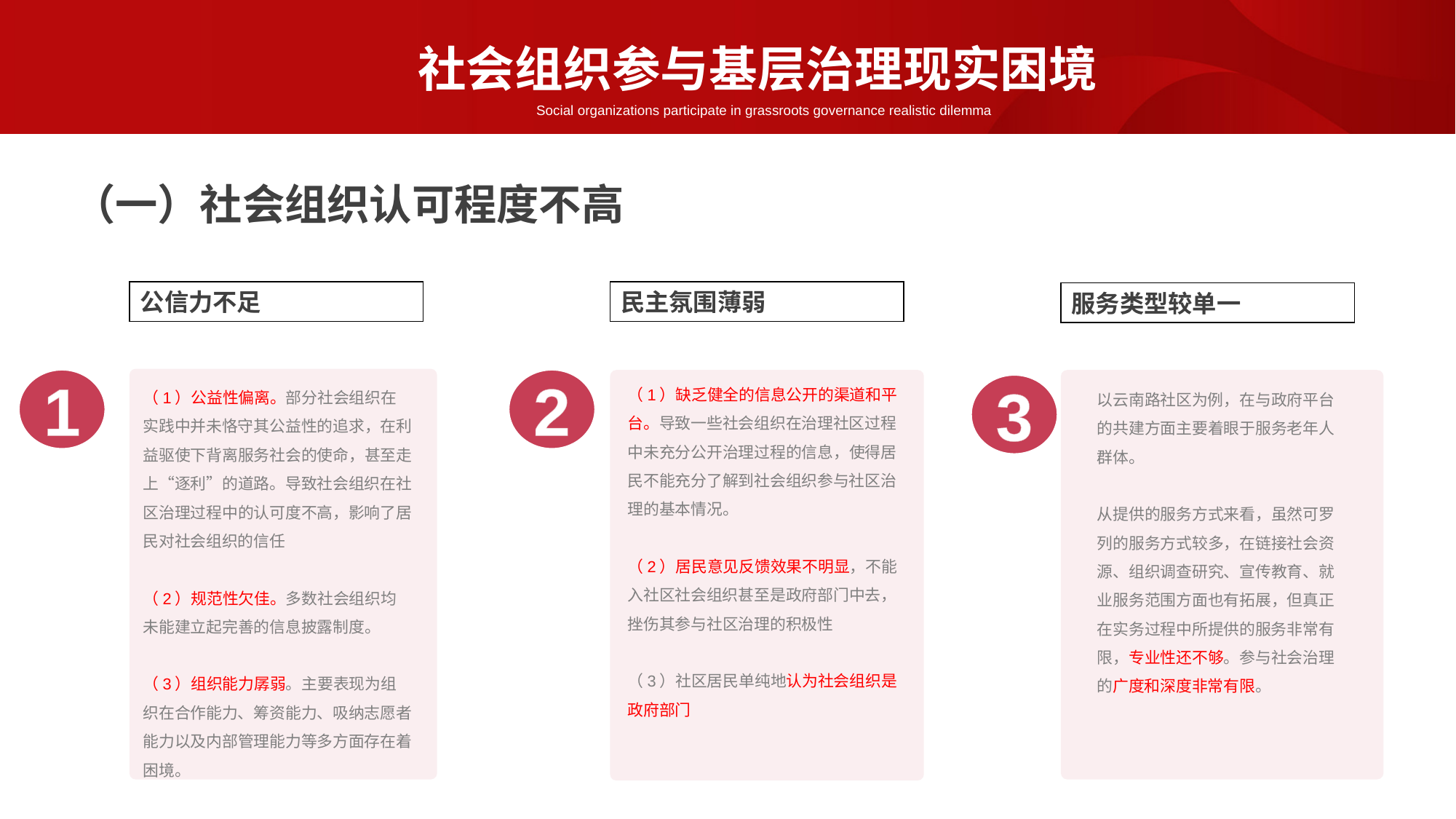

社会组织参与基层治理现实困境
Social organizations participate in grassroots governance realistic dilemma
（一）社会组织认可程度不高
公信力不足
民主氛围薄弱
服务类型较单一
1
2
3

（1）缺乏健全的信息公开的渠道和平台。导致一些社会组织在治理社区过程中未充分公开治理过程的信息，使得居民不能充分了解到社会组织参与社区治理的基本情况。

（2）居民意见反馈效果不明显，不能入社区社会组织甚至是政府部门中去，挫伤其参与社区治理的积极性

（3）社区居民单纯地认为社会组织是政府部门

（1）公益性偏离。部分社会组织在实践中并未恪守其公益性的追求，在利益驱使下背离服务社会的使命，甚至走上“逐利”的道路。导致社会组织在社区治理过程中的认可度不高，影响了居民对社会组织的信任

（2）规范性欠佳。多数社会组织均未能建立起完善的信息披露制度。

（3）组织能力孱弱。主要表现为组织在合作能力、筹资能力、吸纳志愿者能力以及内部管理能力等多方面存在着困境。

以云南路社区为例，在与政府平台的共建方面主要着眼于服务老年人群体。

从提供的服务方式来看，虽然可罗列的服务方式较多，在链接社会资源、组织调查研究、宣传教育、就业服务范围方面也有拓展，但真正在实务过程中所提供的服务非常有限，专业性还不够。参与社会治理的广度和深度非常有限。